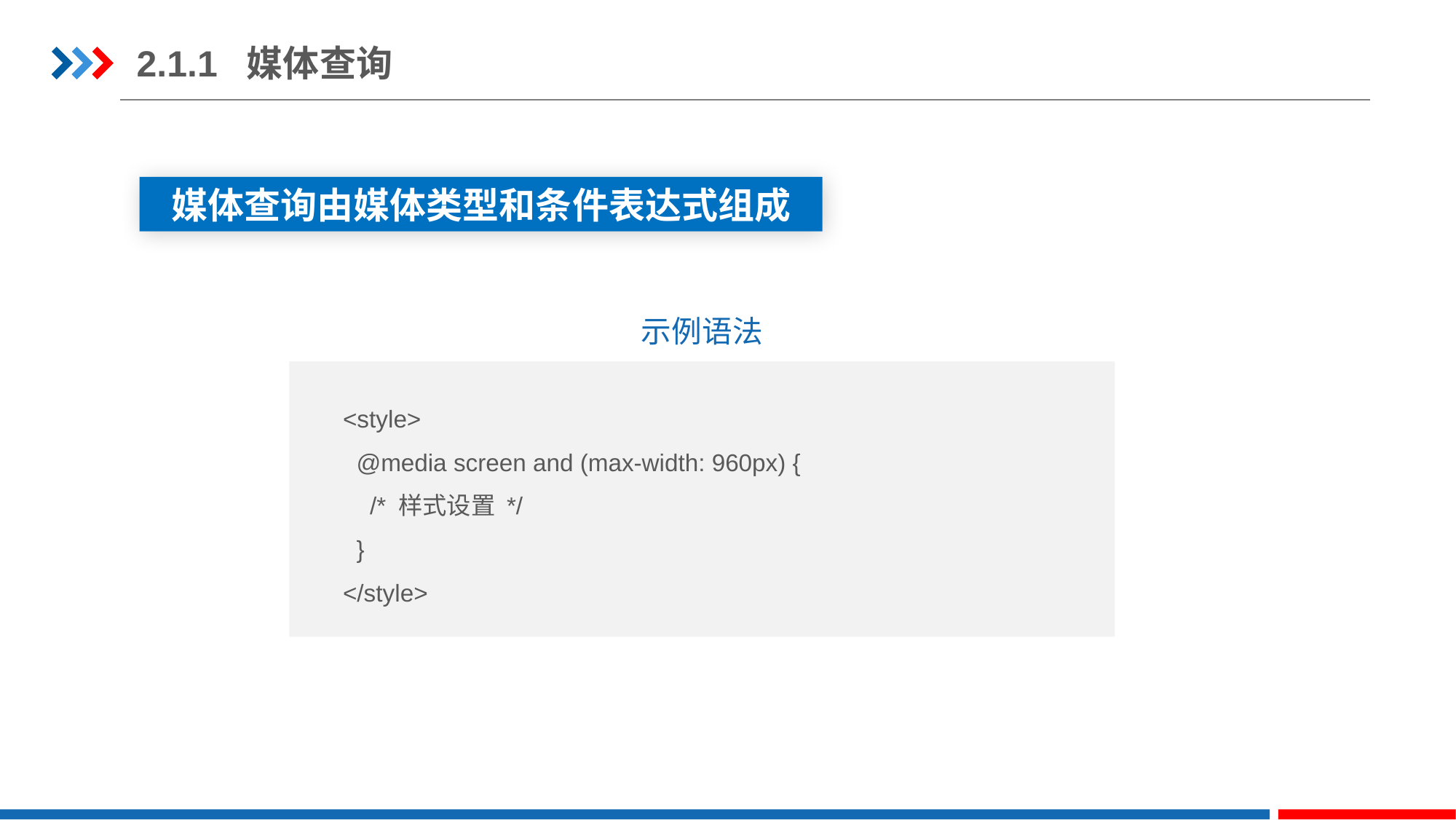

2.1.1  媒体查询
媒体查询由媒体类型和条件表达式组成
示例语法

<style>
  @media screen and (max-width: 960px) {
    /* 样式设置 */
  }
</style>